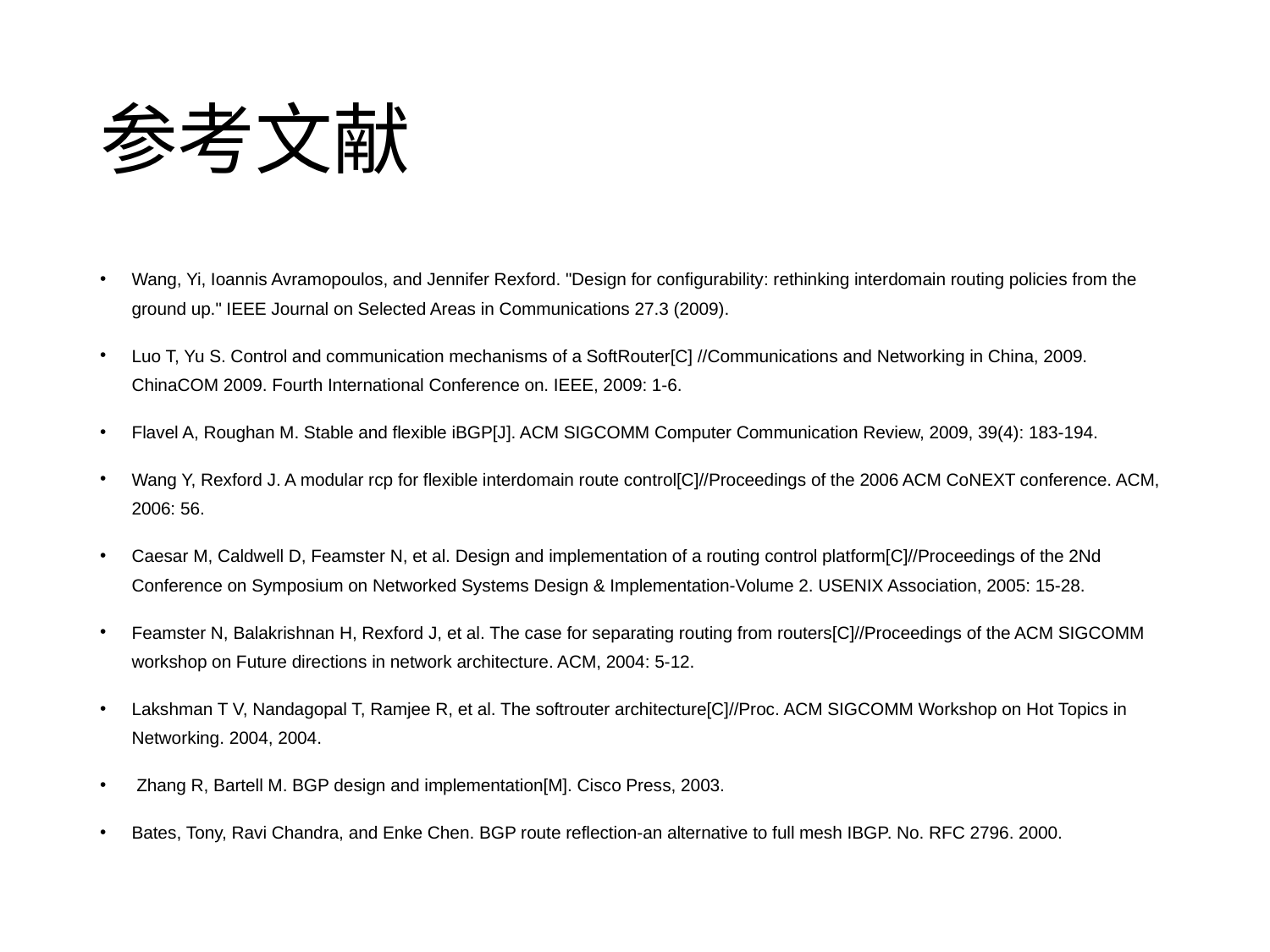

# 参考文献
Wang, Yi, Ioannis Avramopoulos, and Jennifer Rexford. "Design for configurability: rethinking interdomain routing policies from the ground up." IEEE Journal on Selected Areas in Communications 27.3 (2009).
Luo T, Yu S. Control and communication mechanisms of a SoftRouter[C] //Communications and Networking in China, 2009. ChinaCOM 2009. Fourth International Conference on. IEEE, 2009: 1-6.
Flavel A, Roughan M. Stable and flexible iBGP[J]. ACM SIGCOMM Computer Communication Review, 2009, 39(4): 183-194.
Wang Y, Rexford J. A modular rcp for flexible interdomain route control[C]//Proceedings of the 2006 ACM CoNEXT conference. ACM, 2006: 56.
Caesar M, Caldwell D, Feamster N, et al. Design and implementation of a routing control platform[C]//Proceedings of the 2Nd Conference on Symposium on Networked Systems Design & Implementation-Volume 2. USENIX Association, 2005: 15-28.
Feamster N, Balakrishnan H, Rexford J, et al. The case for separating routing from routers[C]//Proceedings of the ACM SIGCOMM workshop on Future directions in network architecture. ACM, 2004: 5-12.
Lakshman T V, Nandagopal T, Ramjee R, et al. The softrouter architecture[C]//Proc. ACM SIGCOMM Workshop on Hot Topics in Networking. 2004, 2004.
 Zhang R, Bartell M. BGP design and implementation[M]. Cisco Press, 2003.
Bates, Tony, Ravi Chandra, and Enke Chen. BGP route reflection-an alternative to full mesh IBGP. No. RFC 2796. 2000.